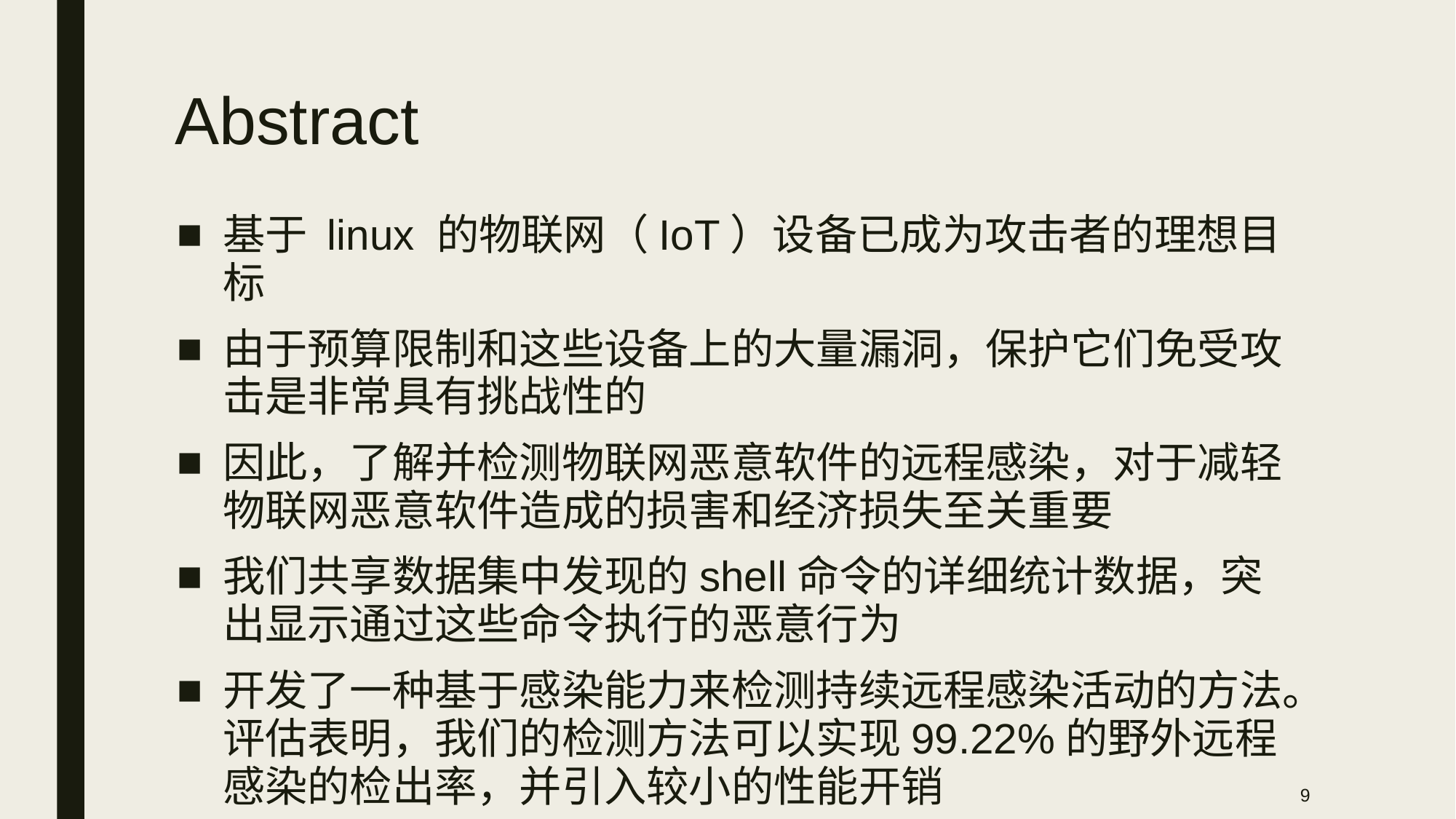

# Abstract
基于 linux 的物联网（IoT）设备已成为攻击者的理想目标
由于预算限制和这些设备上的大量漏洞，保护它们免受攻击是非常具有挑战性的
因此，了解并检测物联网恶意软件的远程感染，对于减轻物联网恶意软件造成的损害和经济损失至关重要
我们共享数据集中发现的shell命令的详细统计数据，突出显示通过这些命令执行的恶意行为
开发了一种基于感染能力来检测持续远程感染活动的方法。评估表明，我们的检测方法可以实现99.22%的野外远程感染的检出率，并引入较小的性能开销
9